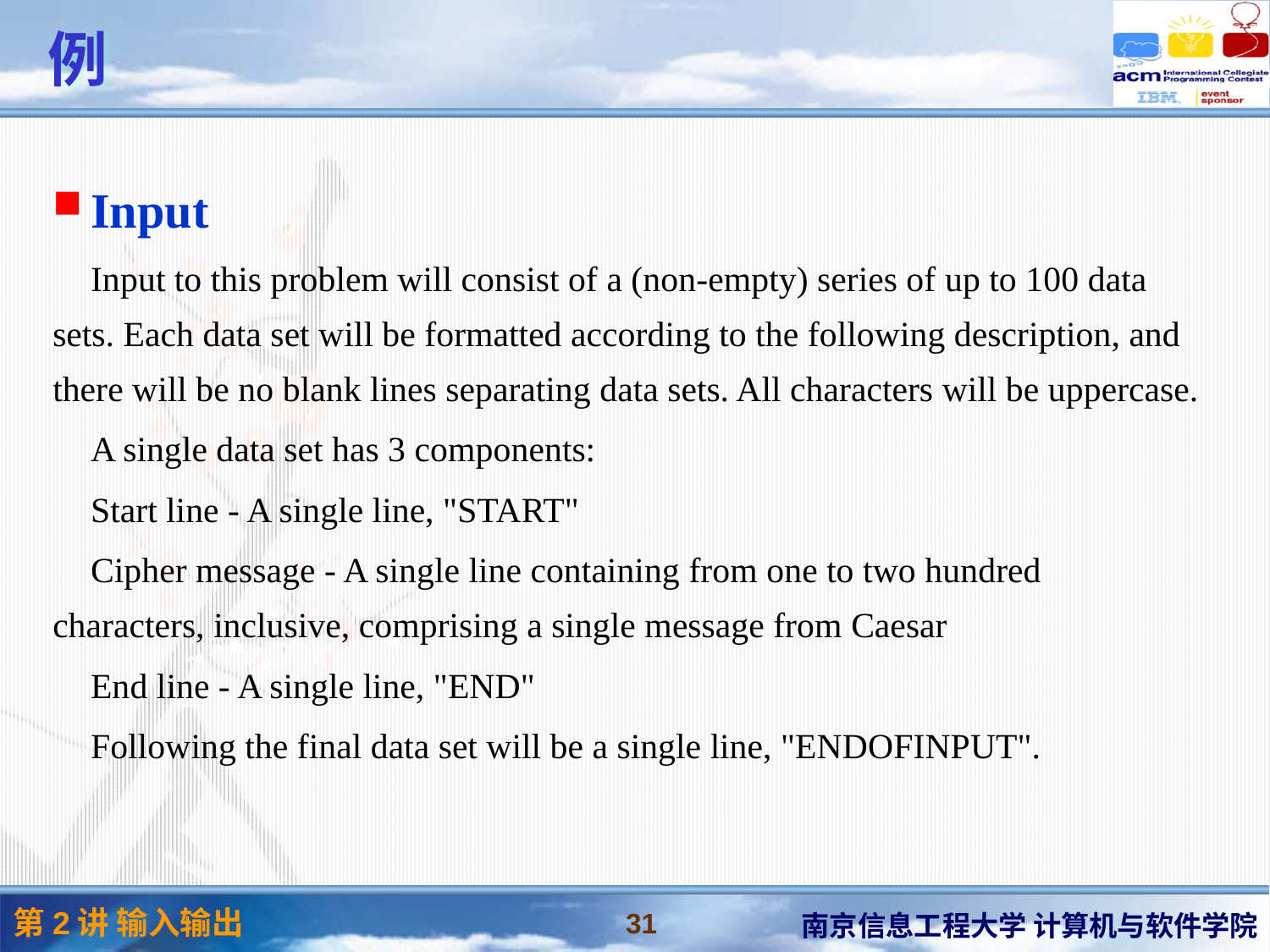

# 例
Input
Input to this problem will consist of a (non-empty) series of up to 100 data sets. Each data set will be formatted according to the following description, and there will be no blank lines separating data sets. All characters will be uppercase.
A single data set has 3 components:
Start line - A single line, "START"
Cipher message - A single line containing from one to two hundred characters, inclusive, comprising a single message from Caesar
End line - A single line, "END"
Following the final data set will be a single line, "ENDOFINPUT".